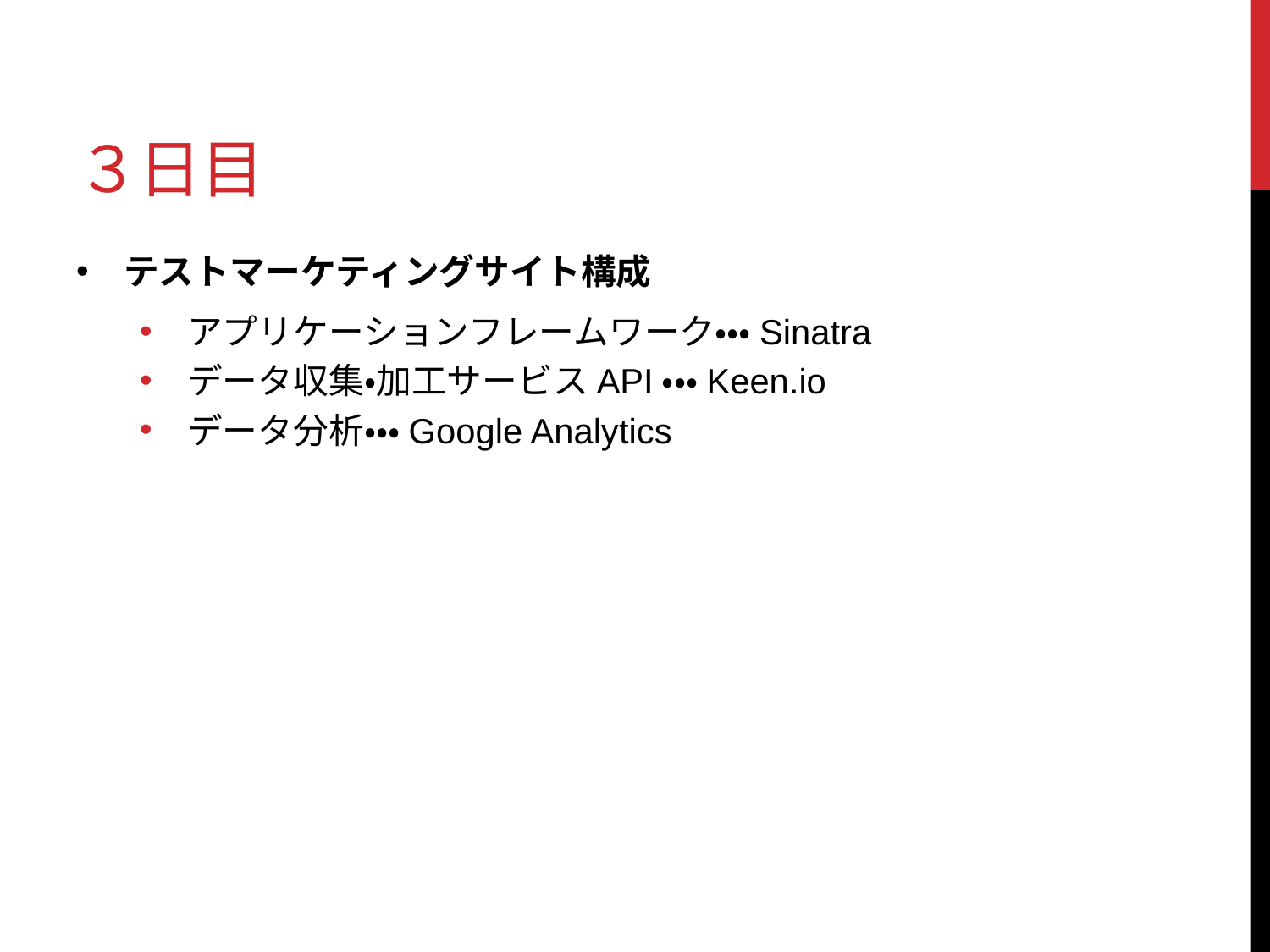

# ３日目
テストマーケティングサイト構成
アプリケーションフレームワーク・・・Sinatra
データ収集・加工サービスAPI・・・Keen.io
データ分析・・・Google Analytics